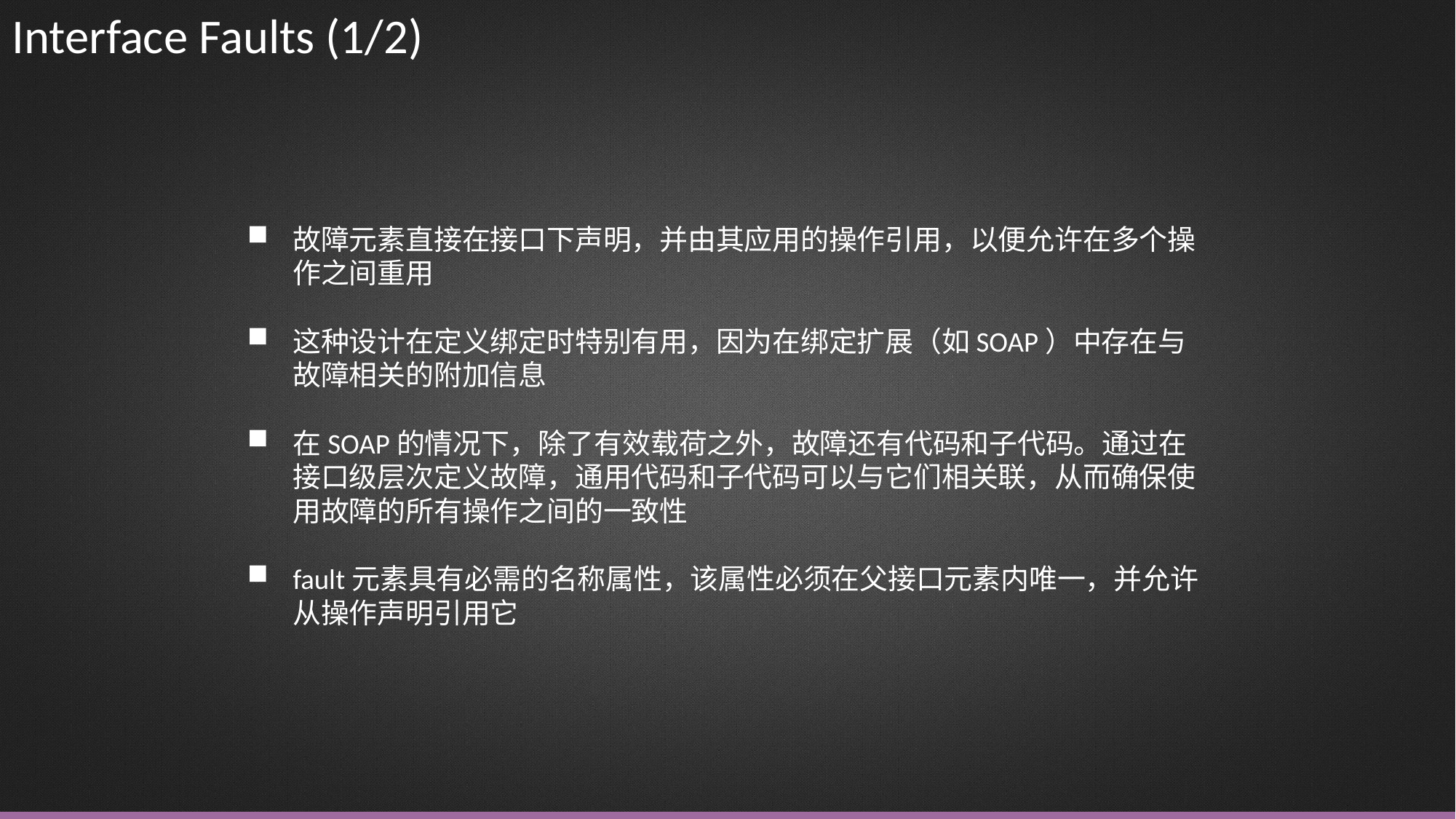

Interface Faults (1/2)
故障元素直接在接口下声明，并由其应用的操作引用，以便允许在多个操作之间重用

这种设计在定义绑定时特别有用，因为在绑定扩展（如SOAP）中存在与故障相关的附加信息

在SOAP的情况下，除了有效载荷之外，故障还有代码和子代码。通过在接口级层次定义故障，通用代码和子代码可以与它们相关联，从而确保使用故障的所有操作之间的一致性

fault元素具有必需的名称属性，该属性必须在父接口元素内唯一，并允许从操作声明引用它